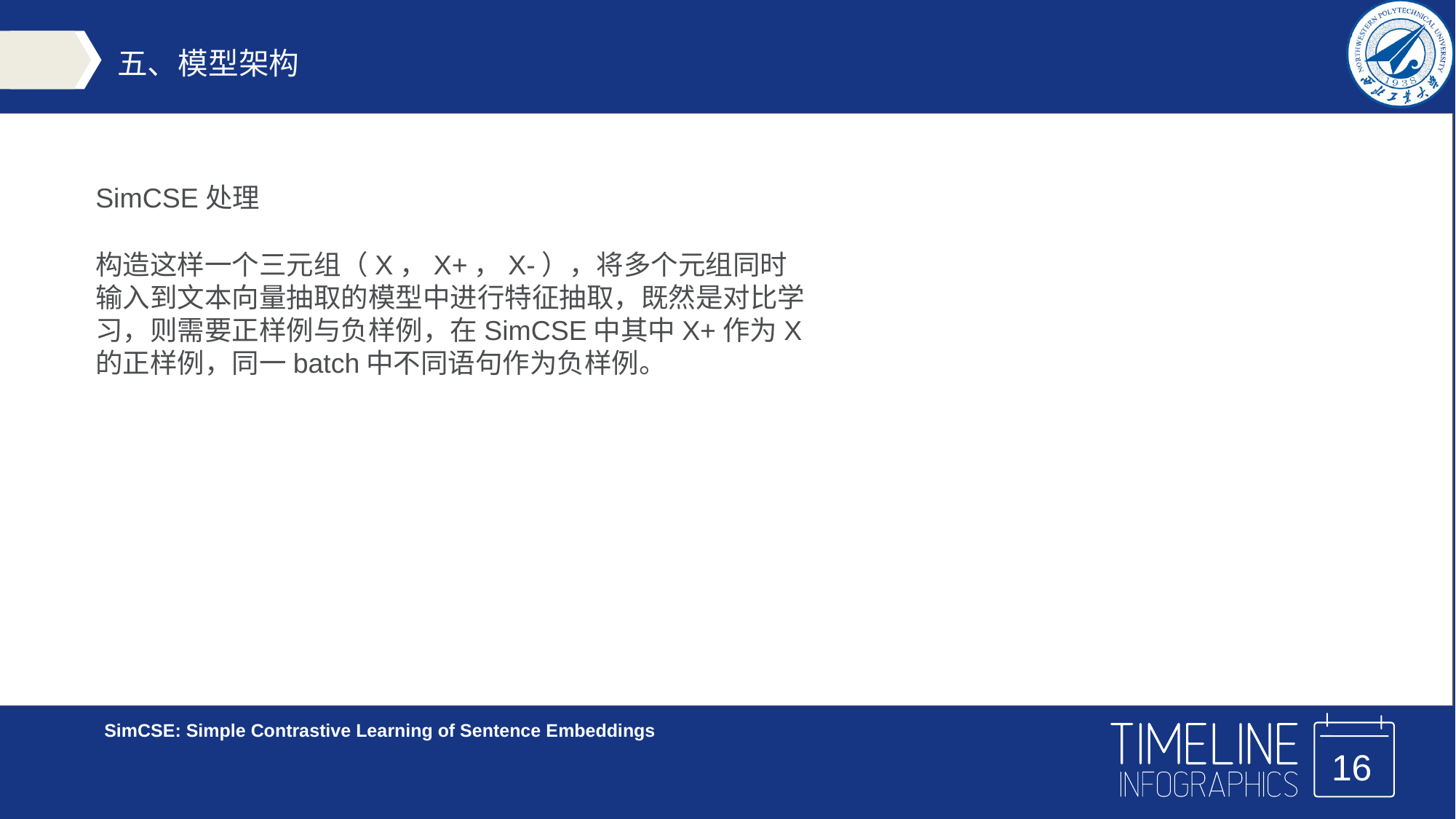

五、模型架构
SimCSE处理
构造这样一个三元组（X，X+，X-），将多个元组同时输入到文本向量抽取的模型中进行特征抽取，既然是对比学习，则需要正样例与负样例，在SimCSE中其中X+作为X的正样例，同一batch中不同语句作为负样例。
SimCSE: Simple Contrastive Learning of Sentence Embeddings

16